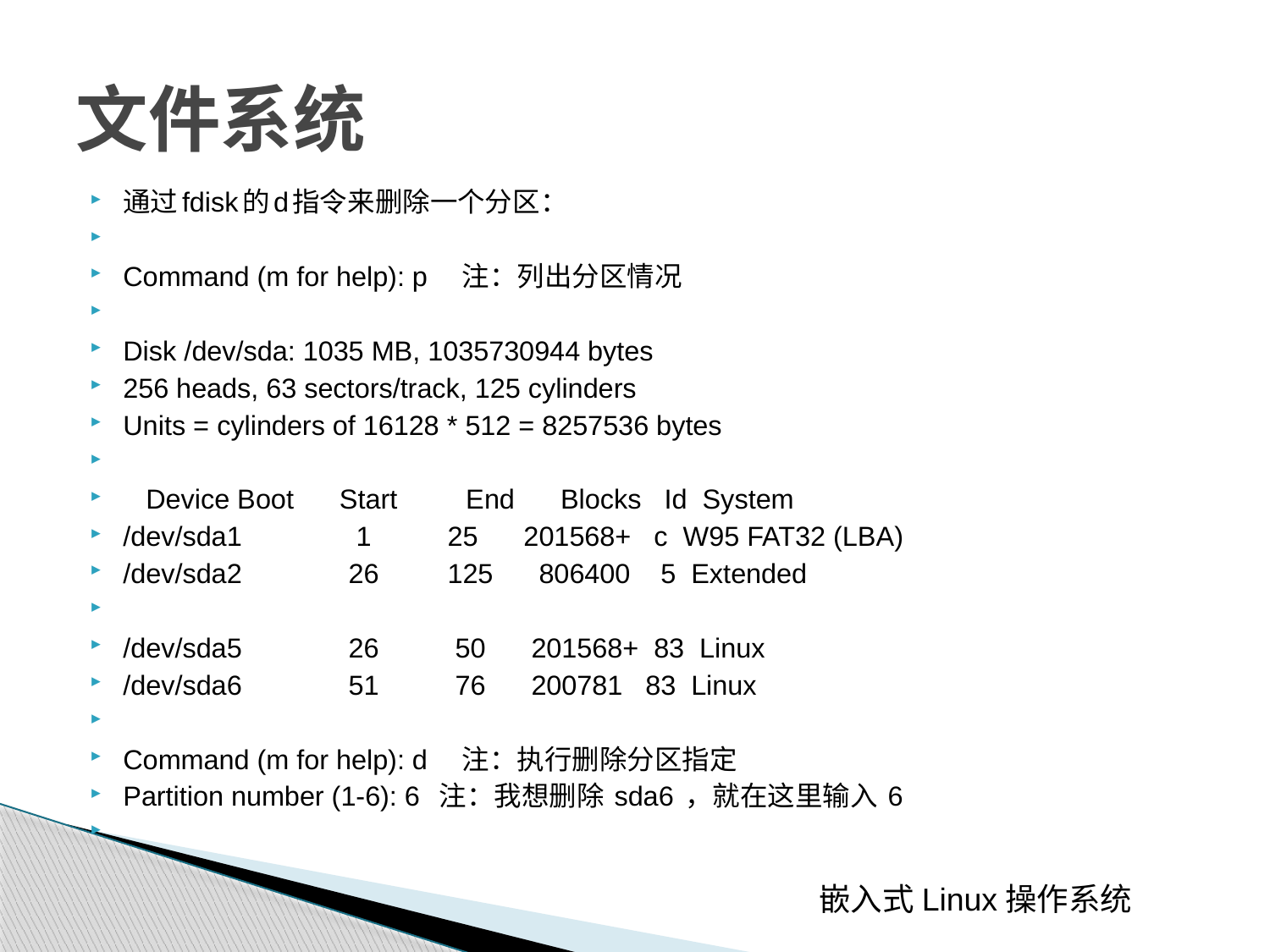

# 文件系统
通过fdisk的d指令来删除一个分区：

Command (m for help): p    注：列出分区情况

Disk /dev/sda: 1035 MB, 1035730944 bytes
256 heads, 63 sectors/track, 125 cylinders
Units = cylinders of 16128 * 512 = 8257536 bytes

   Device Boot      Start         End      Blocks   Id  System
/dev/sda1               1          25      201568+   c  W95 FAT32 (LBA)
/dev/sda2              26         125      806400    5  Extended

/dev/sda5              26          50      201568+  83  Linux
/dev/sda6              51          76      200781   83  Linux

Command (m for help): d    注：执行删除分区指定
Partition number (1-6): 6  注：我想删除 sda6 ，就在这里输入 6

         嵌入式Linux操作系统